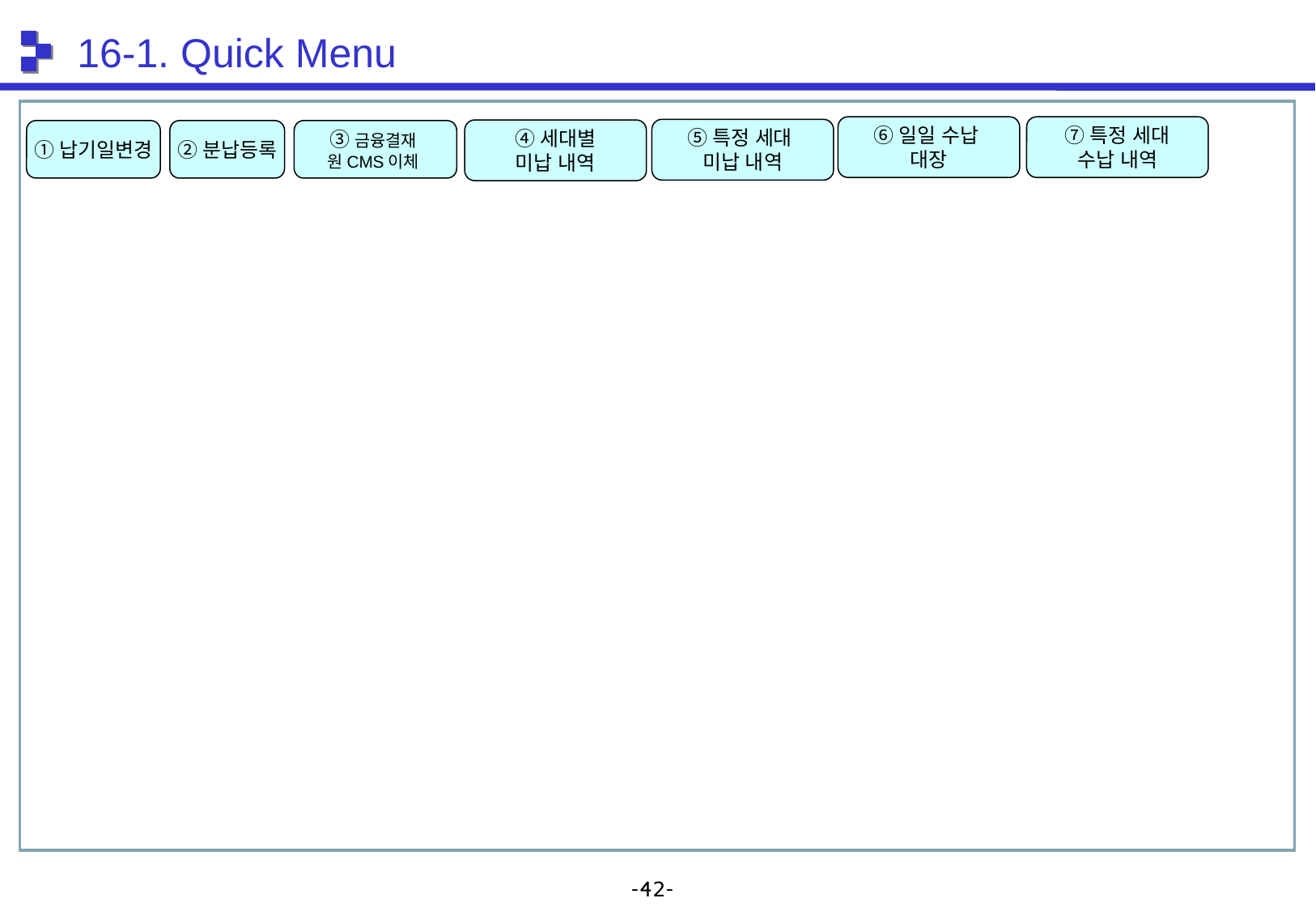

16-1. Quick Menu

⑥일일 수납
대장
⑦특정 세대
수납 내역
⑤특정 세대
미납 내역
④세대별
미납 내역
①납기일변경
②분납등록
③금융결재
원CMS이체